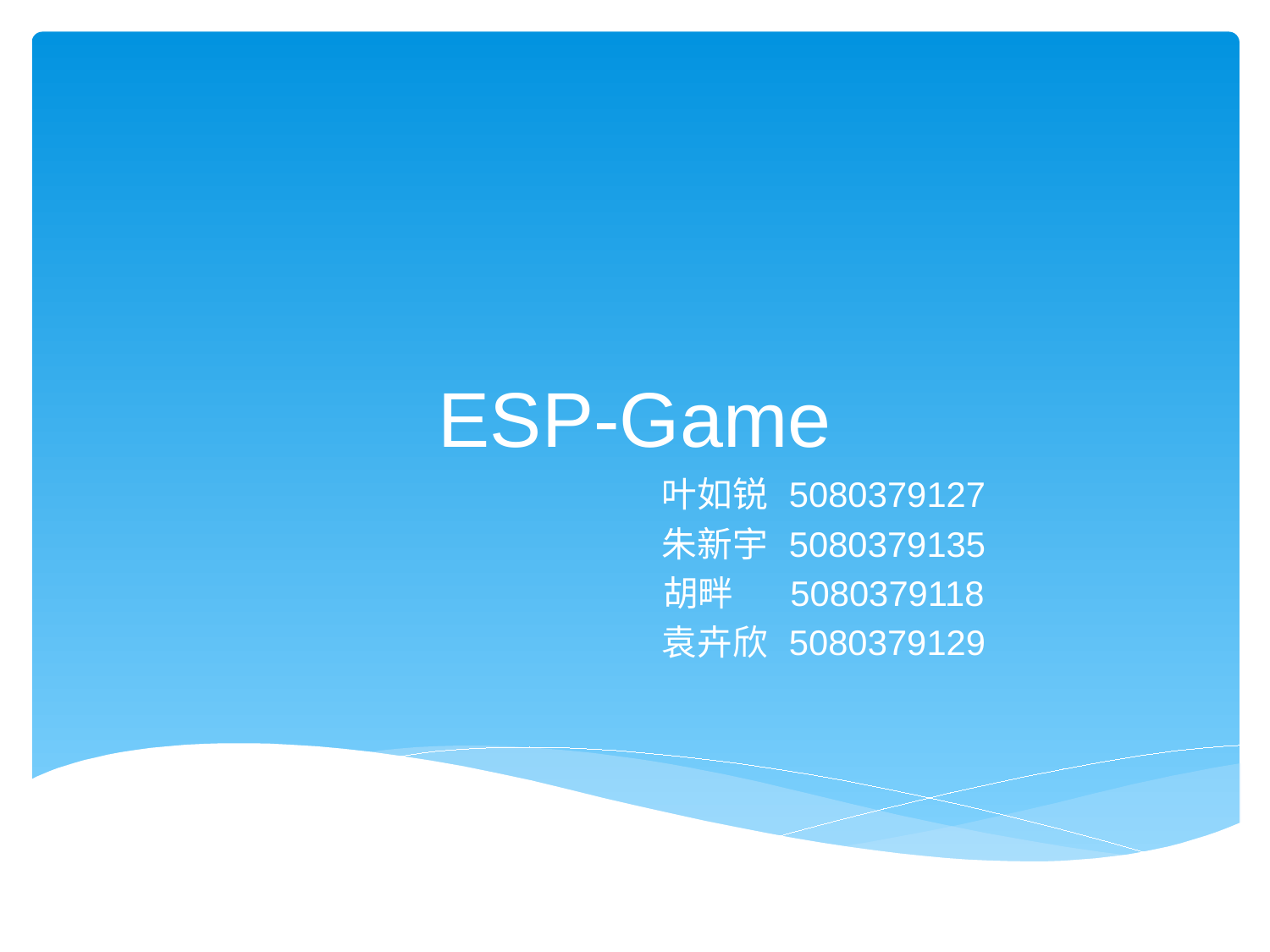

# ESP-Game
叶如锐	5080379127
朱新宇	5080379135
胡畔	5080379118
袁卉欣	5080379129